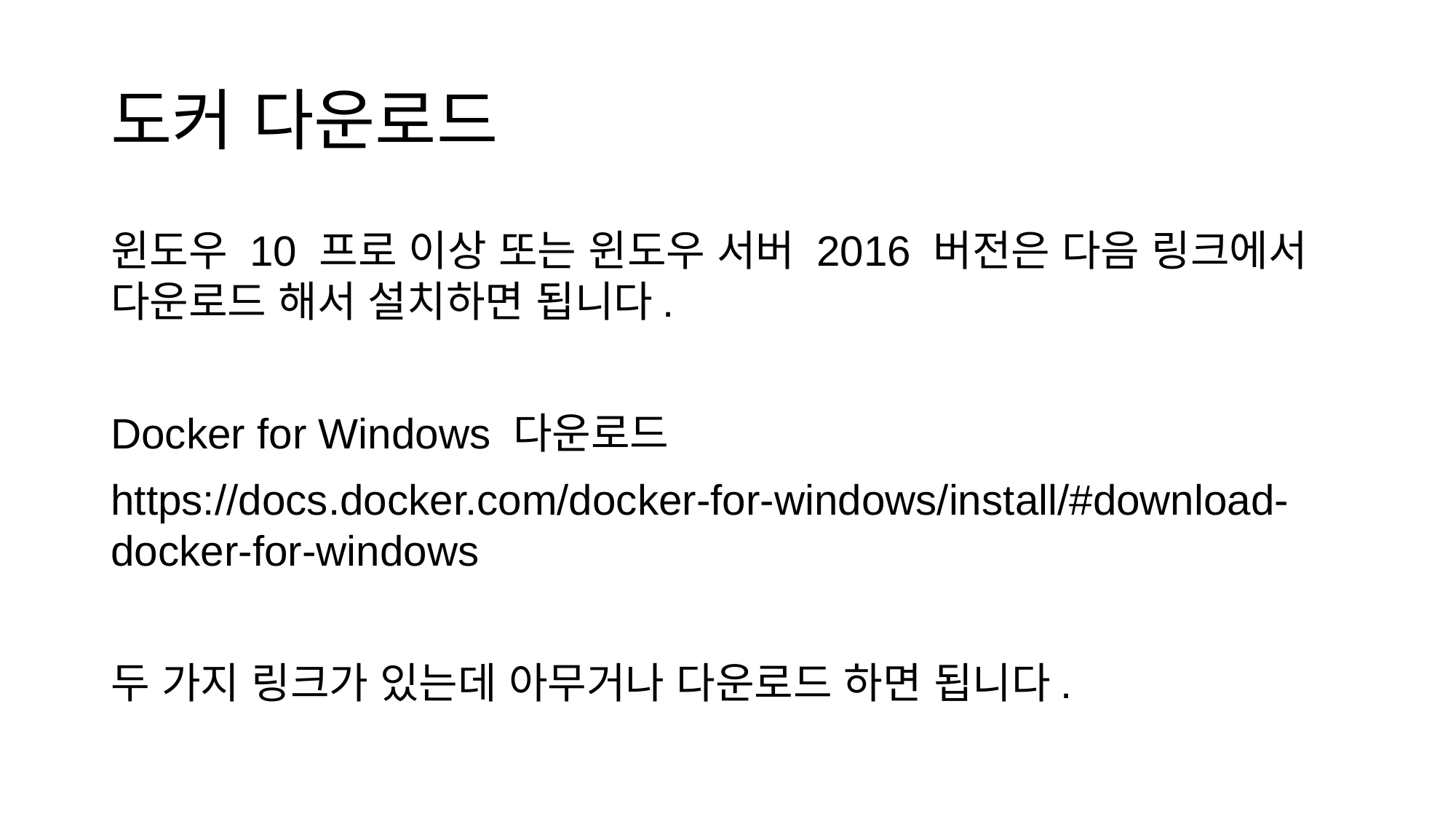

# 도커 다운로드
윈도우 10 프로 이상 또는 윈도우 서버 2016 버전은 다음 링크에서 다운로드 해서 설치하면 됩니다.

Docker for Windows 다운로드
https://docs.docker.com/docker-for-windows/install/#download-docker-for-windows

두 가지 링크가 있는데 아무거나 다운로드 하면 됩니다.